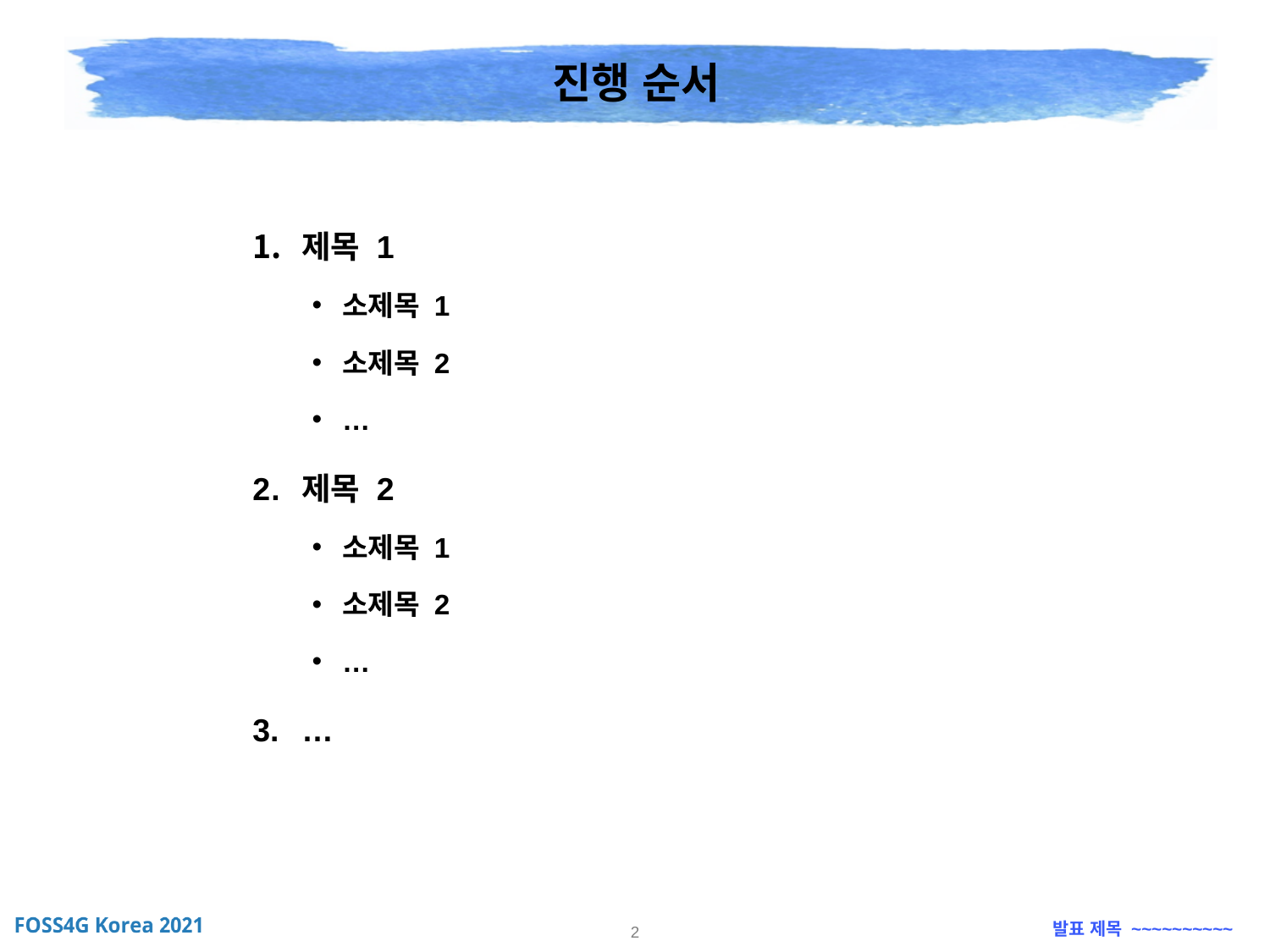

# 진행 순서
제목 1
소제목 1
소제목 2
…
제목 2
소제목 1
소제목 2
…
…